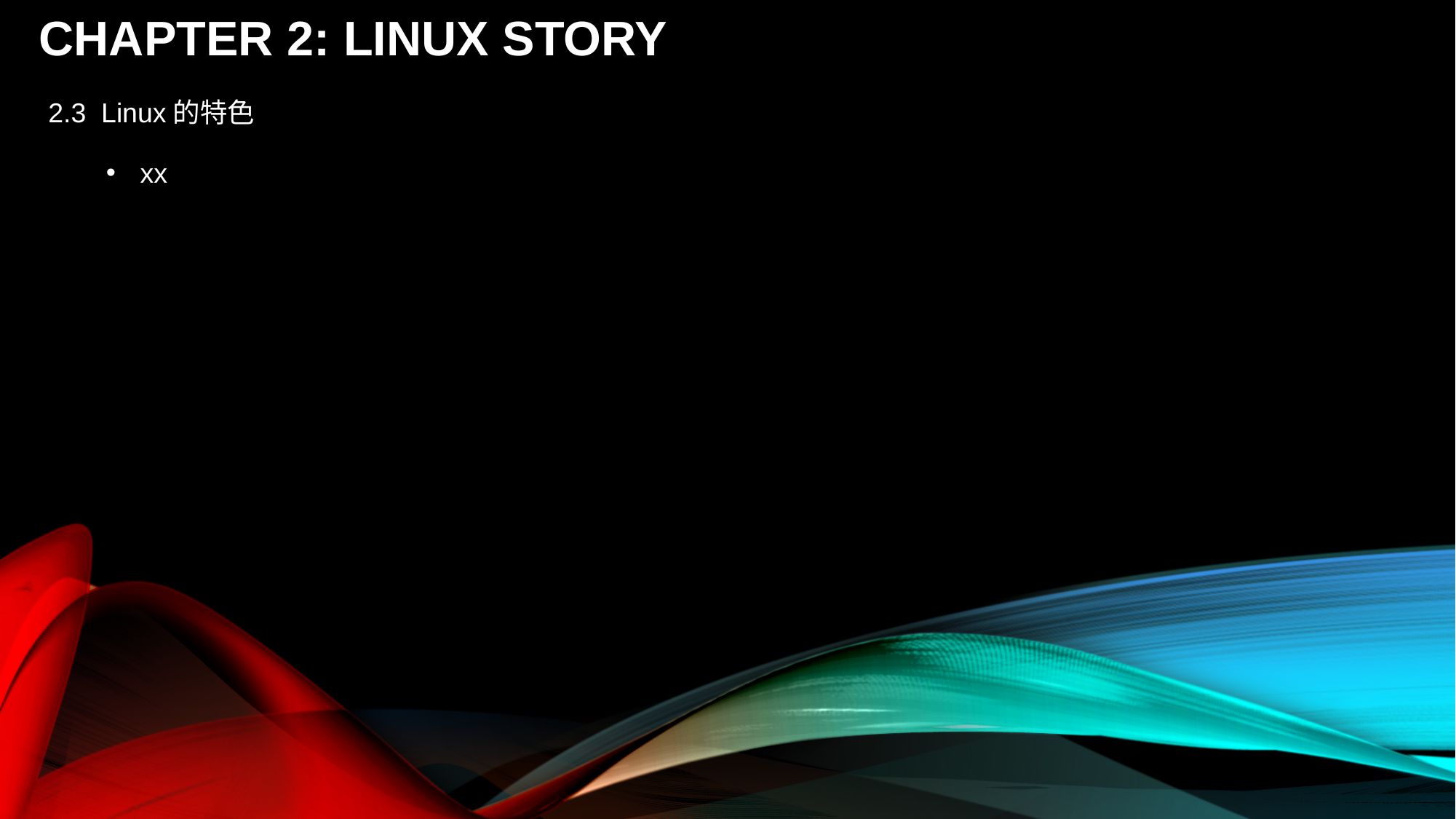

# Chapter 2: Linux Story
2.3  Linux的特色
xx